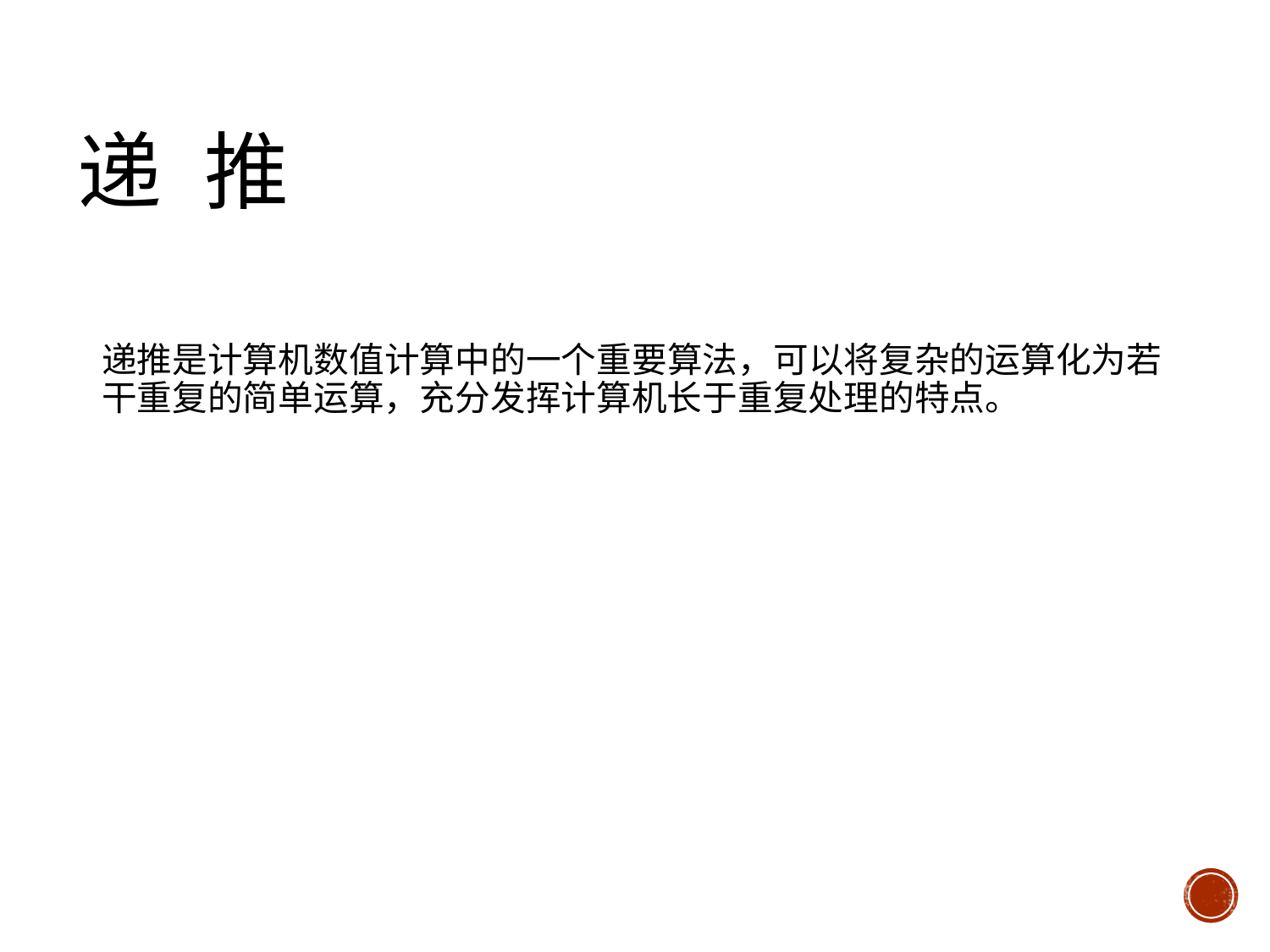

# 递	推
	递推是计算机数值计算中的一个重要算法，可以将复杂的运算化为若干重复的简单运算，充分发挥计算机长于重复处理的特点。